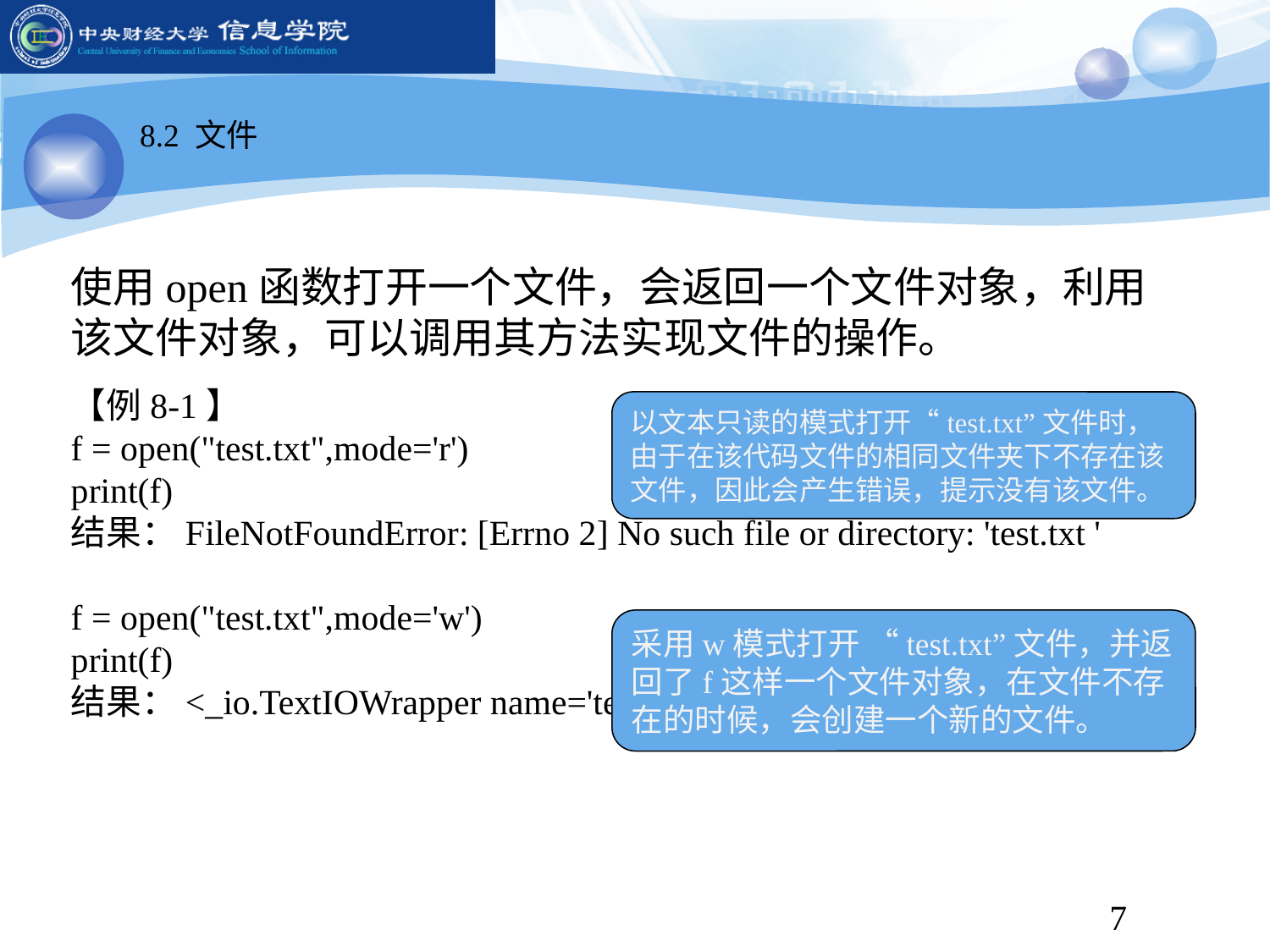

8.2 文件
使用open函数打开一个文件，会返回一个文件对象，利用该文件对象，可以调用其方法实现文件的操作。

【例8-1】
f = open("test.txt",mode='r')
print(f)
结果：FileNotFoundError: [Errno 2] No such file or directory: 'test.txt '

f = open("test.txt",mode='w')
print(f)
结果：<_io.TextIOWrapper name='test.txt' mode='w' encoding='cp936 ' >
以文本只读的模式打开“test.txt”文件时，由于在该代码文件的相同文件夹下不存在该文件，因此会产生错误，提示没有该文件。
采用w模式打开 “test.txt”文件，并返回了f这样一个文件对象，在文件不存在的时候，会创建一个新的文件。